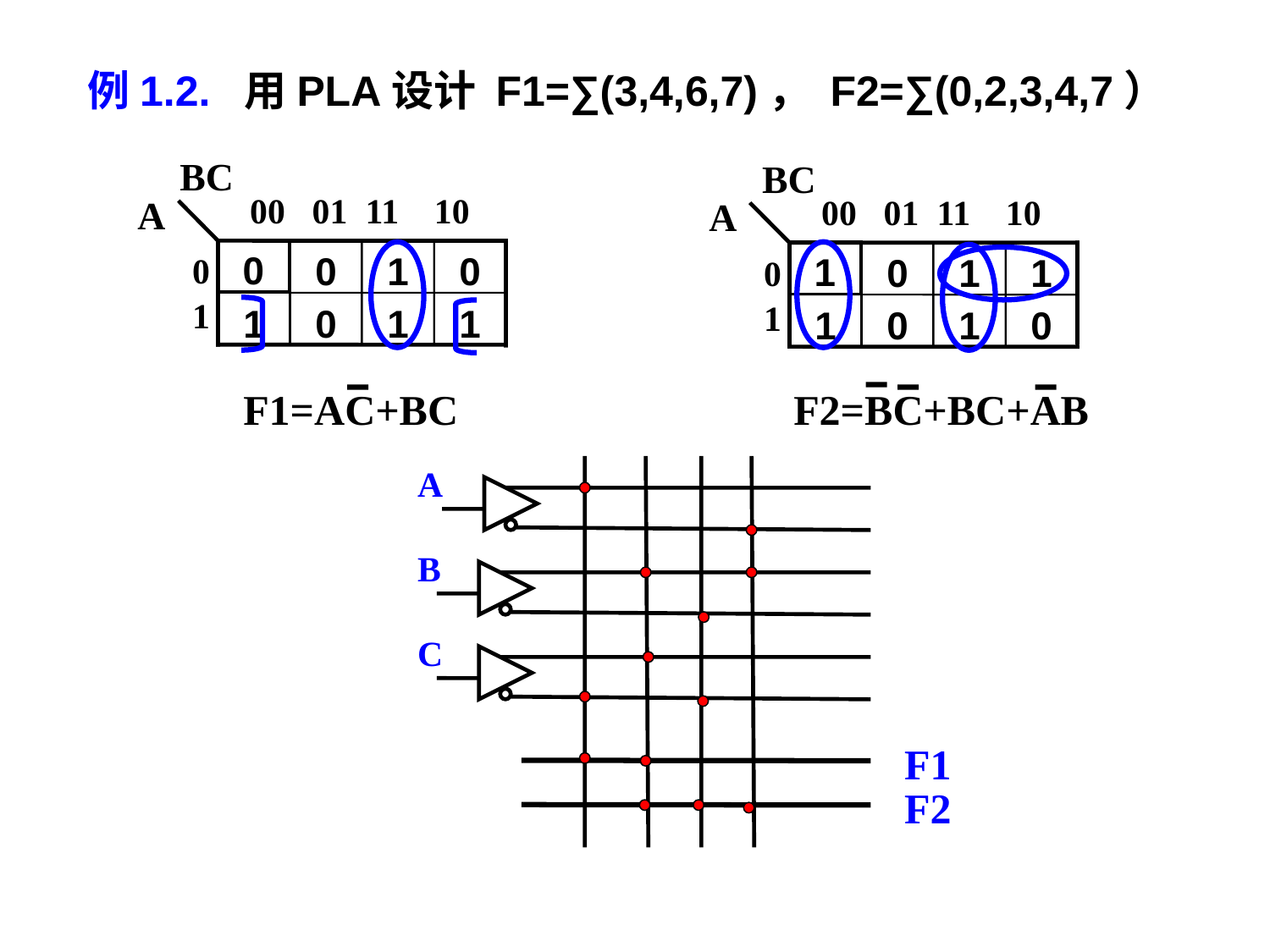

例1.2.  用PLA设计 F1=∑(3,4,6,7)， F2=∑(0,2,3,4,7）
BC
00   01  11    10
A

0

0

1

0

0
1
1

0
1
1

BC
00   01  11    10
A

1

0

1

1

0
1
1

0
1
0

F1=AC+BC

F2=BC+BC+AB

A

B

C

F1

F2